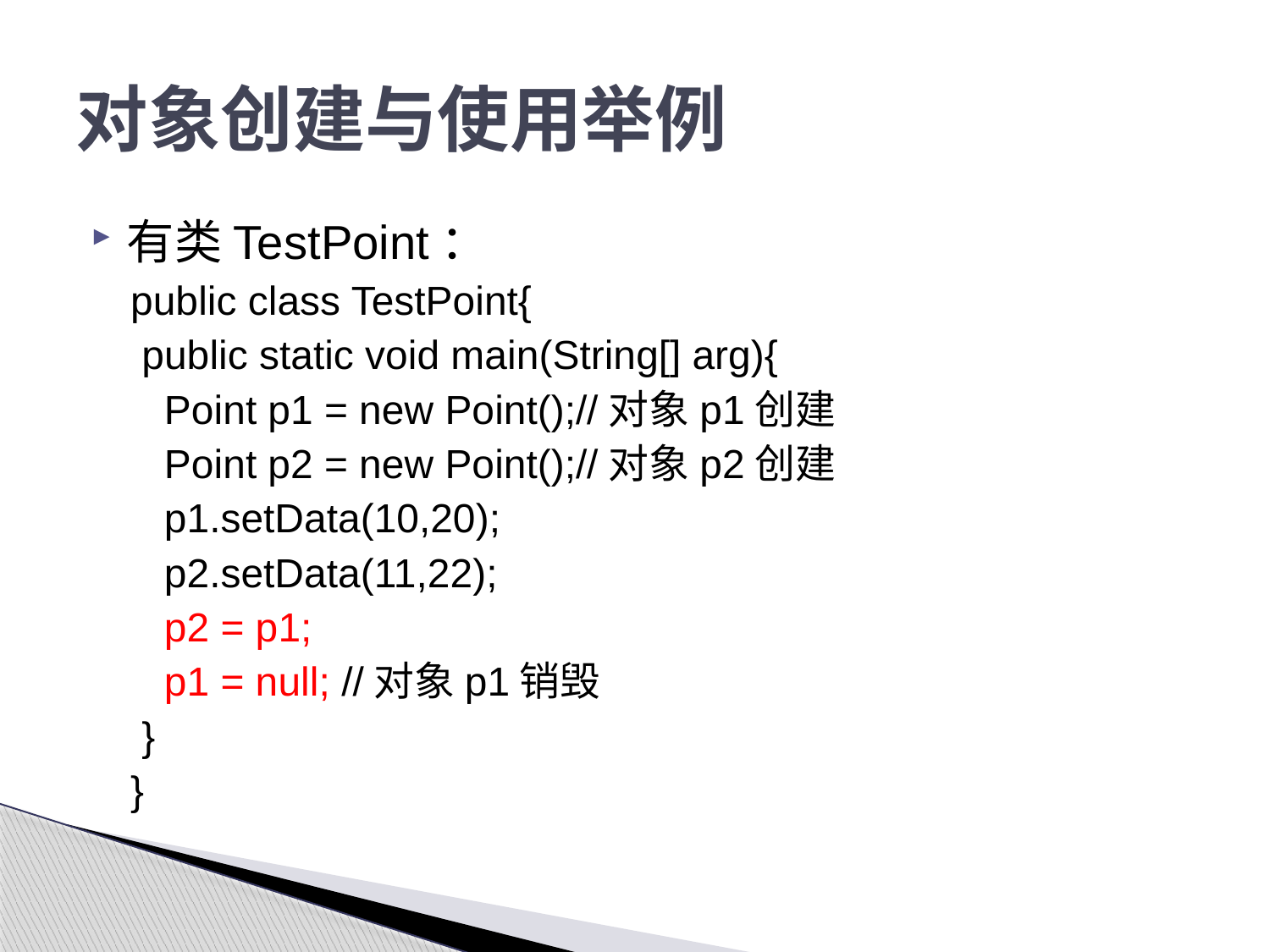

# 对象创建与使用举例
有类TestPoint：
public class TestPoint{
 public static void main(String[] arg){
   Point p1 = new Point();//对象p1创建
   Point p2 = new Point();//对象p2创建
   p1.setData(10,20);
   p2.setData(11,22);
   p2 = p1;
   p1 = null; //对象p1销毁
 }
}